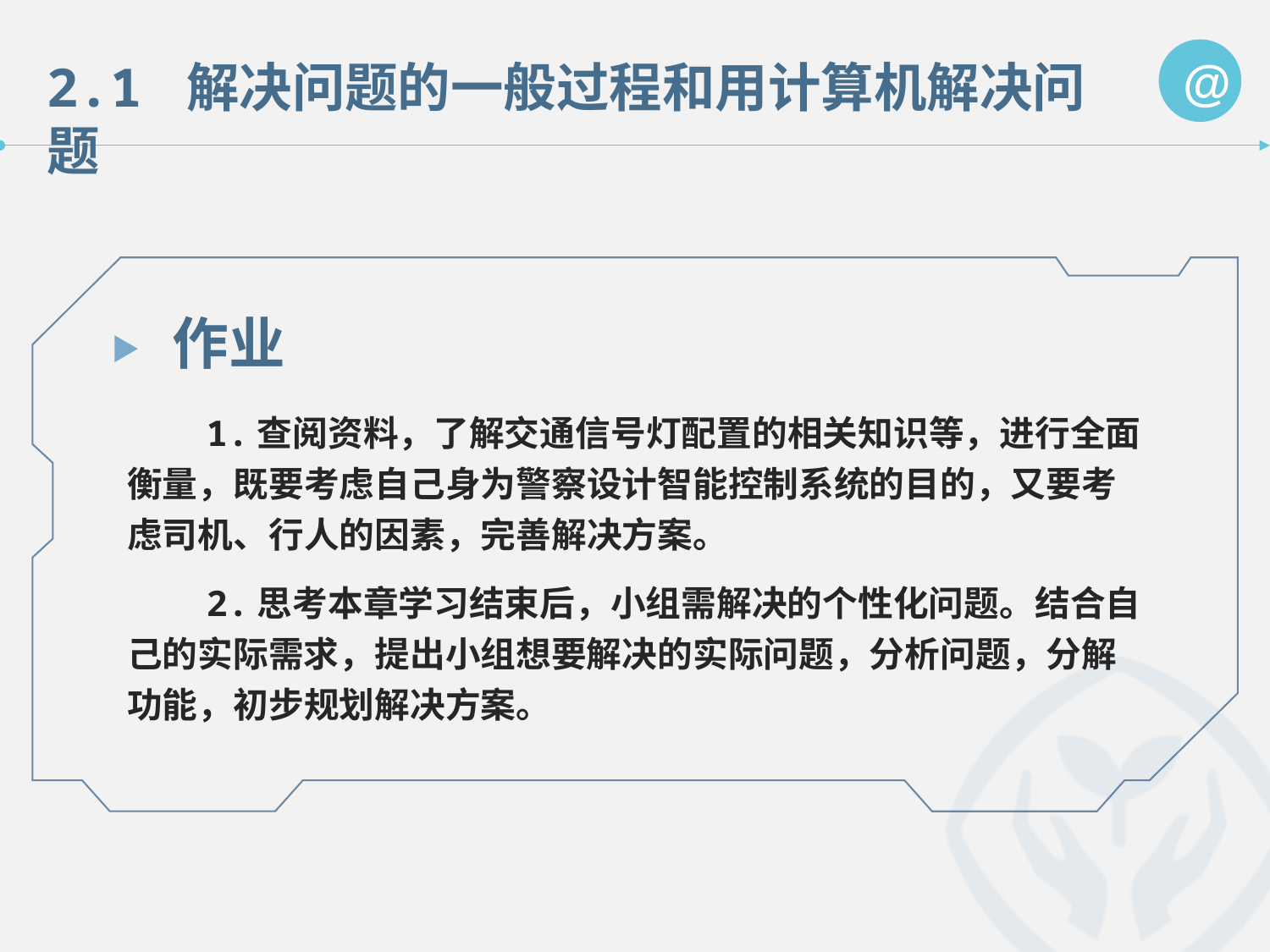

作业

　　1.查阅资料，了解交通信号灯配置的相关知识等，进行全面衡量，既要考虑自己身为警察设计智能控制系统的目的，又要考虑司机、行人的因素，完善解决方案。
　　2.思考本章学习结束后，小组需解决的个性化问题。结合自己的实际需求，提出小组想要解决的实际问题，分析问题，分解功能，初步规划解决方案。